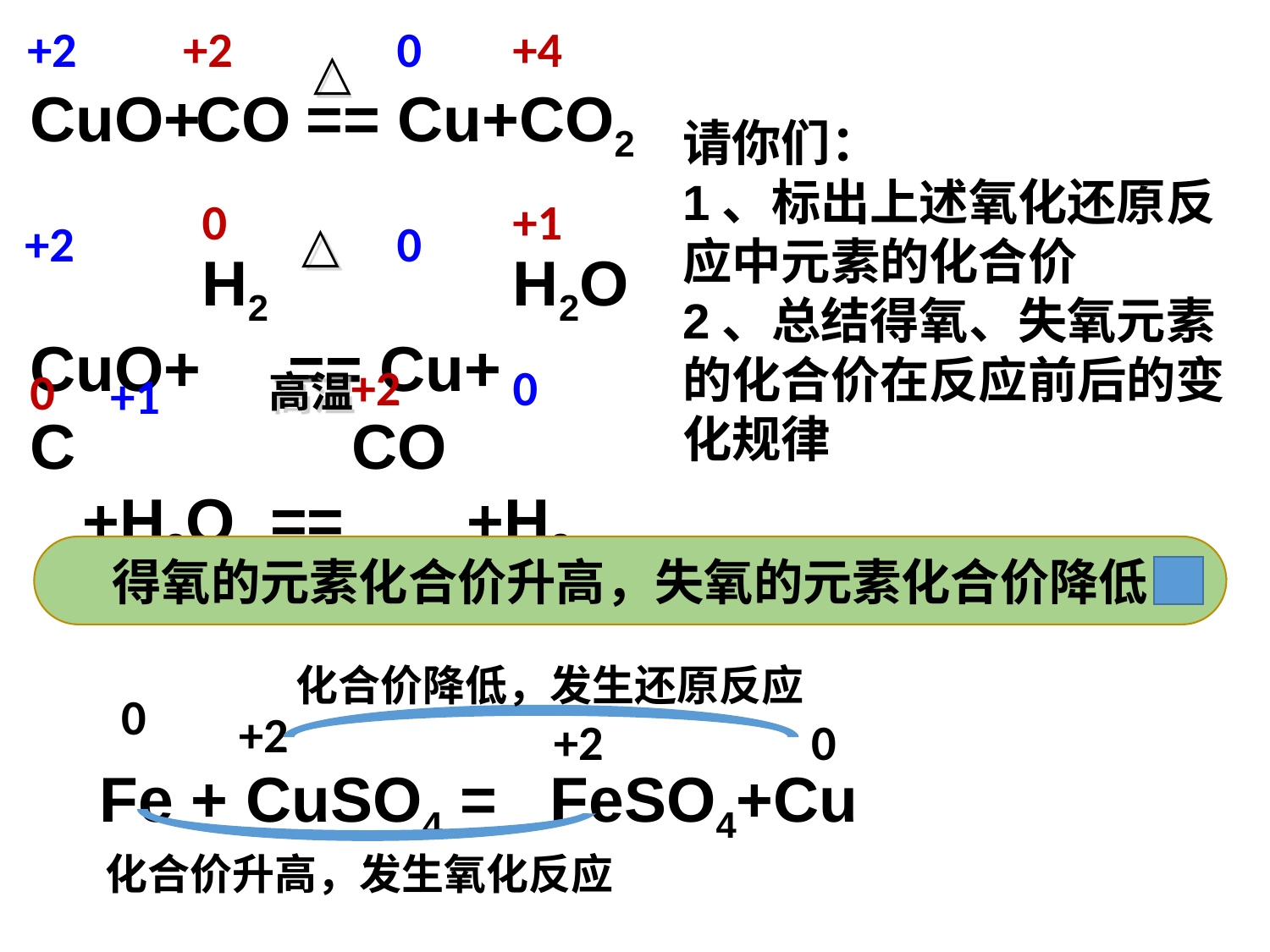

+2
+2
0
+4
△
CO
CO2
CuO+      == Cu+

CuO+     == Cu+
   +H2O  ==       +H2
请你们：
1、标出上述氧化还原反应中元素的化合价
2、总结得氧、失氧元素的化合价在反应前后的变化规律
0
+1
+2
△
0
H2
H2O
+2
0
0
+1
高温
C
CO
得氧的元素化合价升高，失氧的元素化合价降低

化合价降低，发生还原反应
0
+2

+2
0
Fe + CuSO4 =   FeSO4+Cu

化合价升高，发生氧化反应